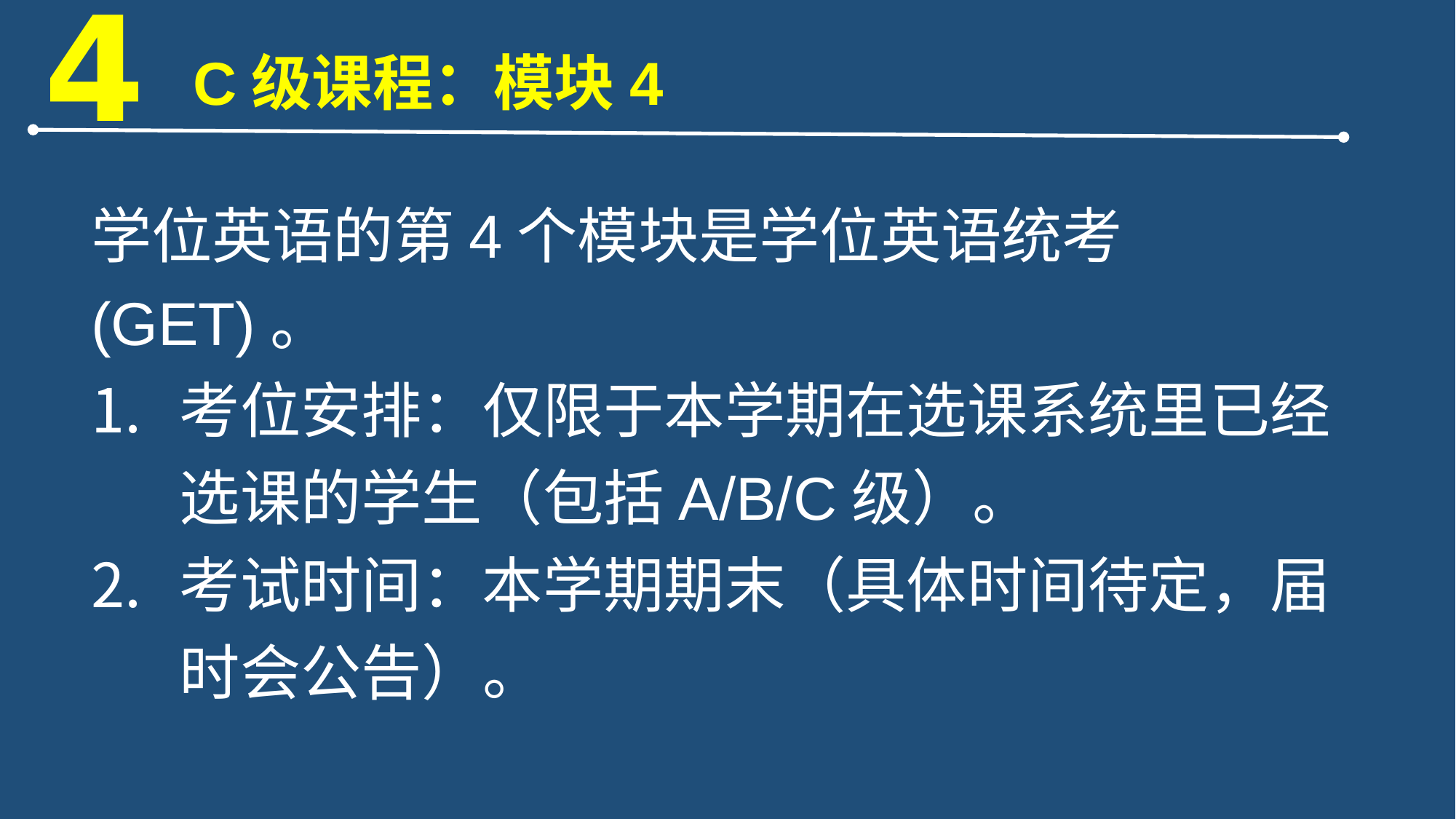

4
C级课程：模块4
学位英语的第4个模块是学位英语统考(GET)。
考位安排：仅限于本学期在选课系统里已经选课的学生（包括A/B/C级）。
考试时间：本学期期末（具体时间待定，届时会公告）。